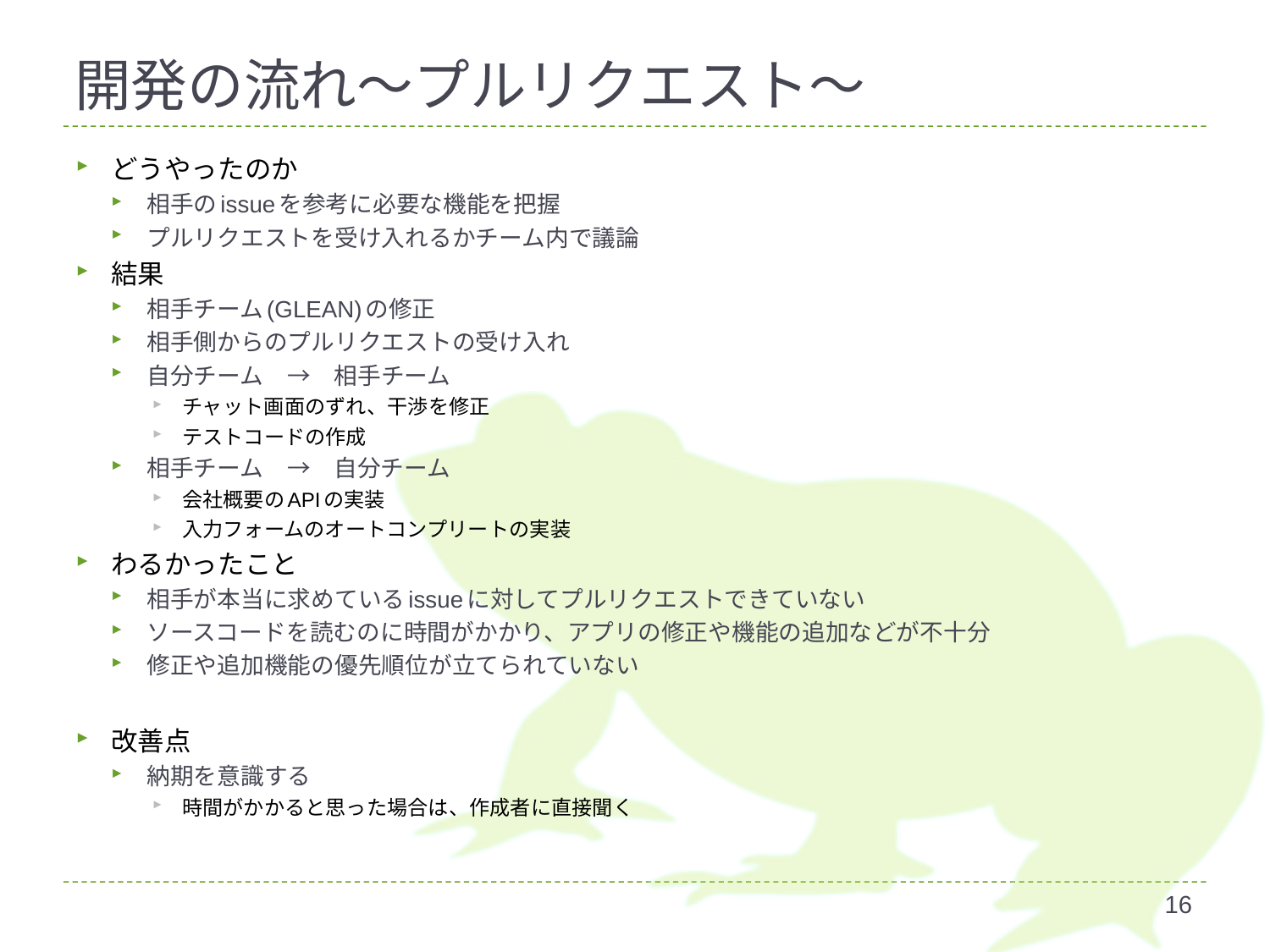

# 開発の流れ～プルリクエスト～
どうやったのか
相手のissueを参考に必要な機能を把握
プルリクエストを受け入れるかチーム内で議論
結果
相手チーム(GLEAN)の修正
相手側からのプルリクエストの受け入れ
自分チーム　→　相手チーム
チャット画面のずれ、干渉を修正
テストコードの作成
相手チーム　→　自分チーム
会社概要のAPIの実装
入力フォームのオートコンプリートの実装
わるかったこと
相手が本当に求めているissueに対してプルリクエストできていない
ソースコードを読むのに時間がかかり、アプリの修正や機能の追加などが不十分
修正や追加機能の優先順位が立てられていない

改善点
納期を意識する
時間がかかると思った場合は、作成者に直接聞く
16